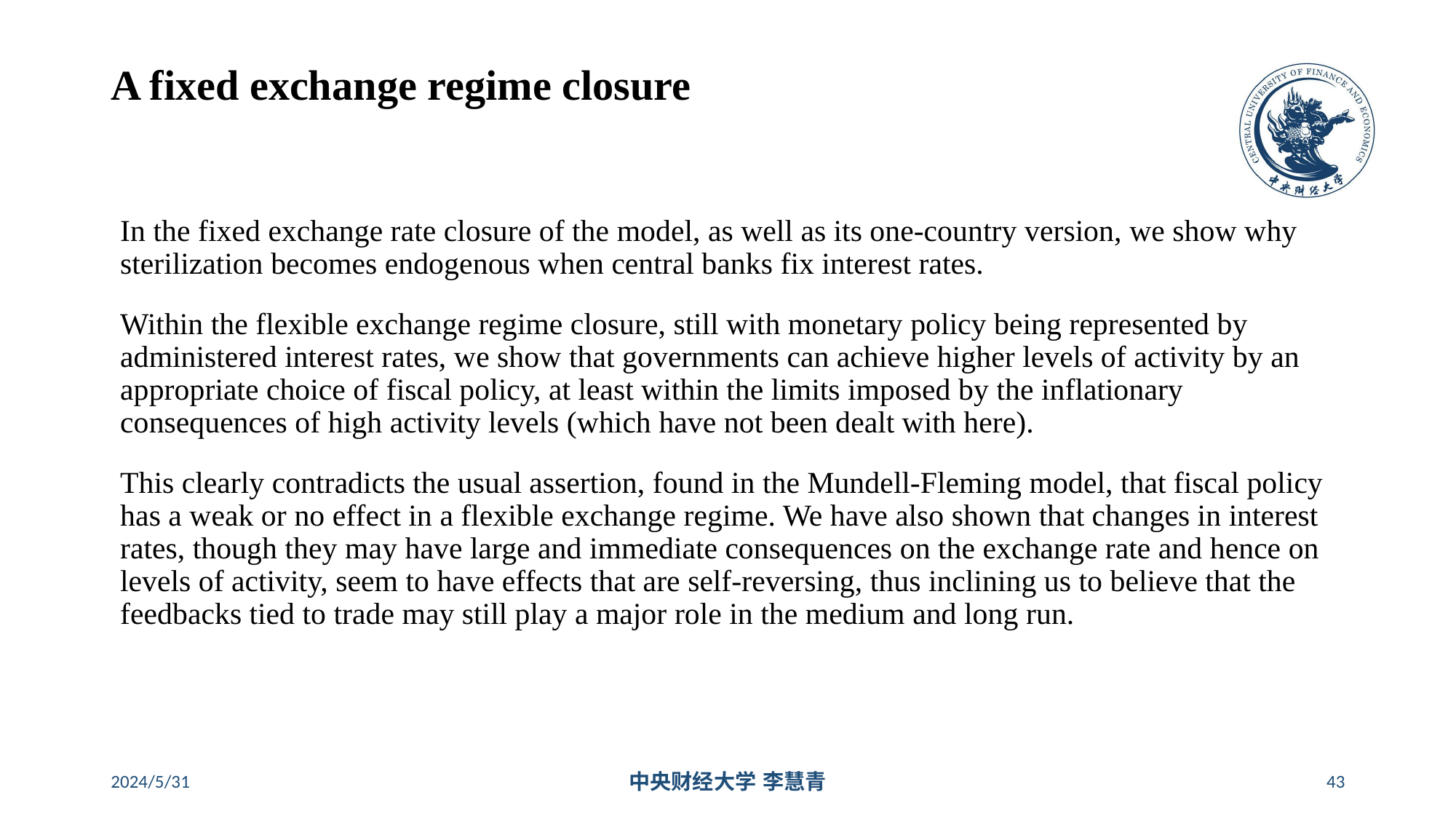

# A fixed exchange regime closure
In the fixed exchange rate closure of the model, as well as its one-country version, we show why sterilization becomes endogenous when central banks fix interest rates.
Within the flexible exchange regime closure, still with monetary policy being represented by administered interest rates, we show that governments can achieve higher levels of activity by an appropriate choice of fiscal policy, at least within the limits imposed by the inflationary consequences of high activity levels (which have not been dealt with here).
This clearly contradicts the usual assertion, found in the Mundell-Fleming model, that fiscal policy has a weak or no effect in a flexible exchange regime. We have also shown that changes in interest rates, though they may have large and immediate consequences on the exchange rate and hence on levels of activity, seem to have effects that are self-reversing, thus inclining us to believe that the feedbacks tied to trade may still play a major role in the medium and long run.

2024/5/31
中央财经大学 李慧青
43